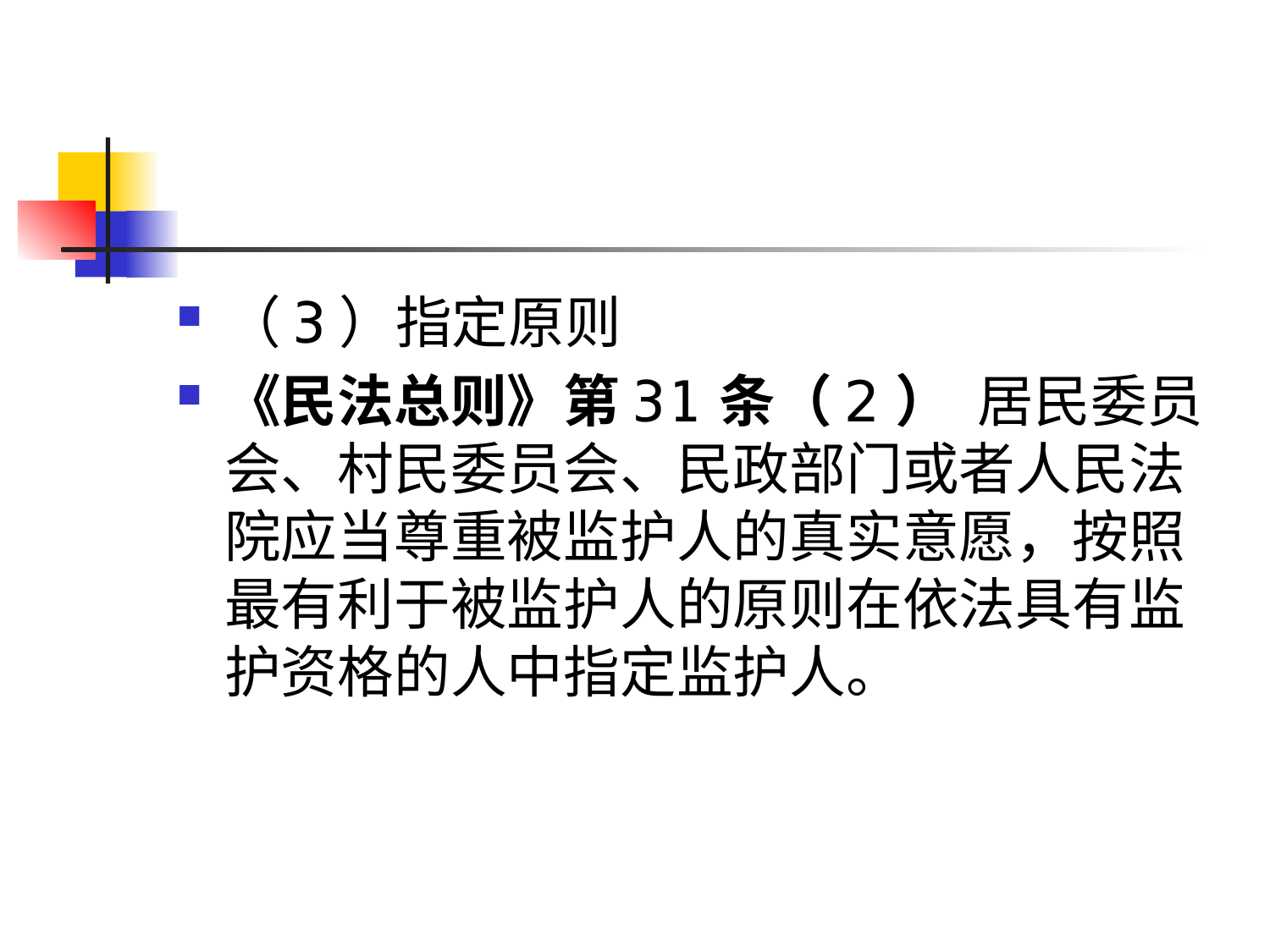

#
（3）指定原则
《民法总则》第31条（2）  居民委员会、村民委员会、民政部门或者人民法院应当尊重被监护人的真实意愿，按照最有利于被监护人的原则在依法具有监护资格的人中指定监护人。